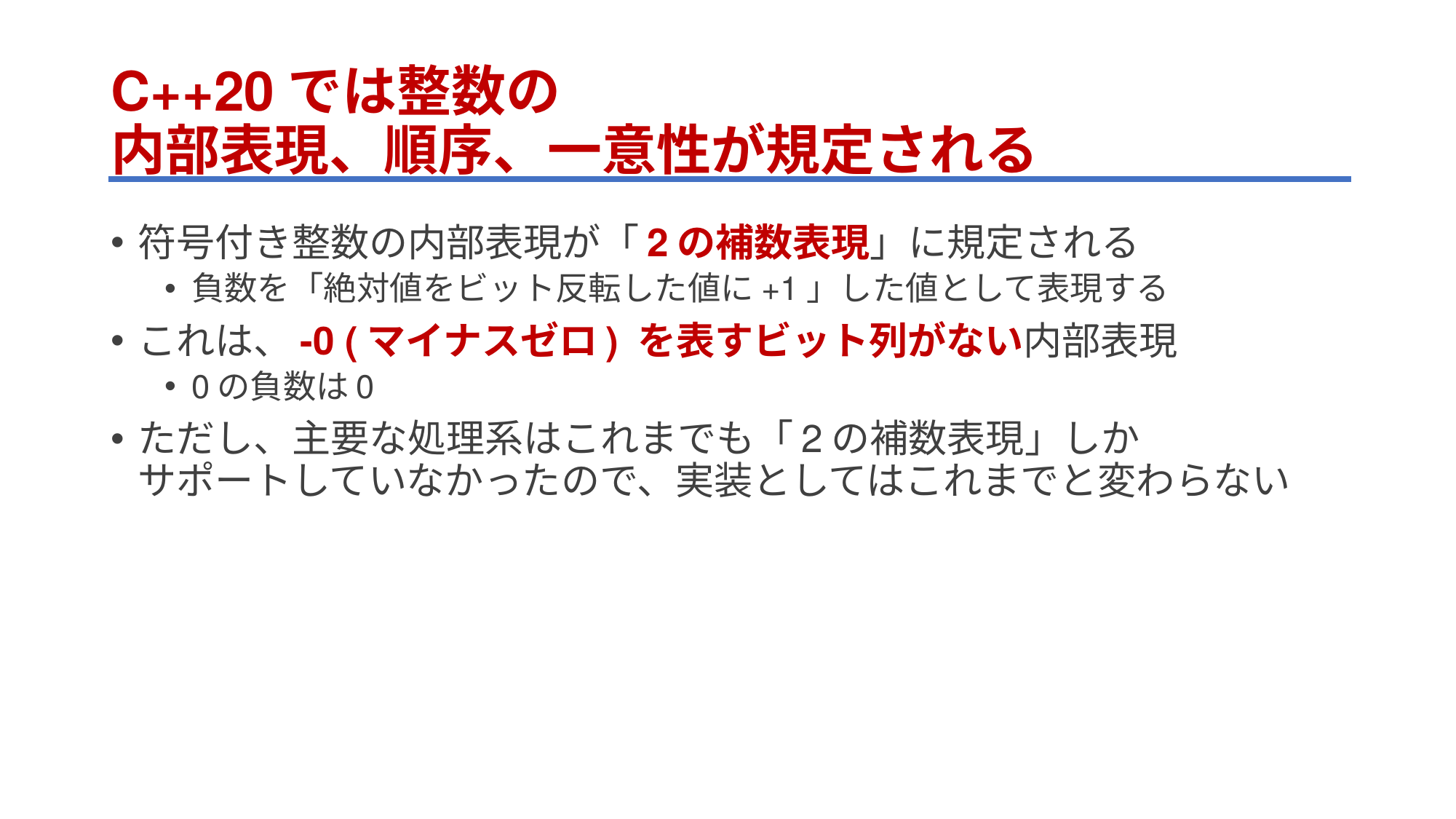

# C++20では整数の 内部表現、順序、一意性が規定される
符号付き整数の内部表現が「2の補数表現」に規定される
負数を「絶対値をビット反転した値に+1」した値として表現する
これは、-0 (マイナスゼロ) を表すビット列がない内部表現
0の負数は0
ただし、主要な処理系はこれまでも「2の補数表現」しか
サポートしていなかったので、実装としてはこれまでと変わらない